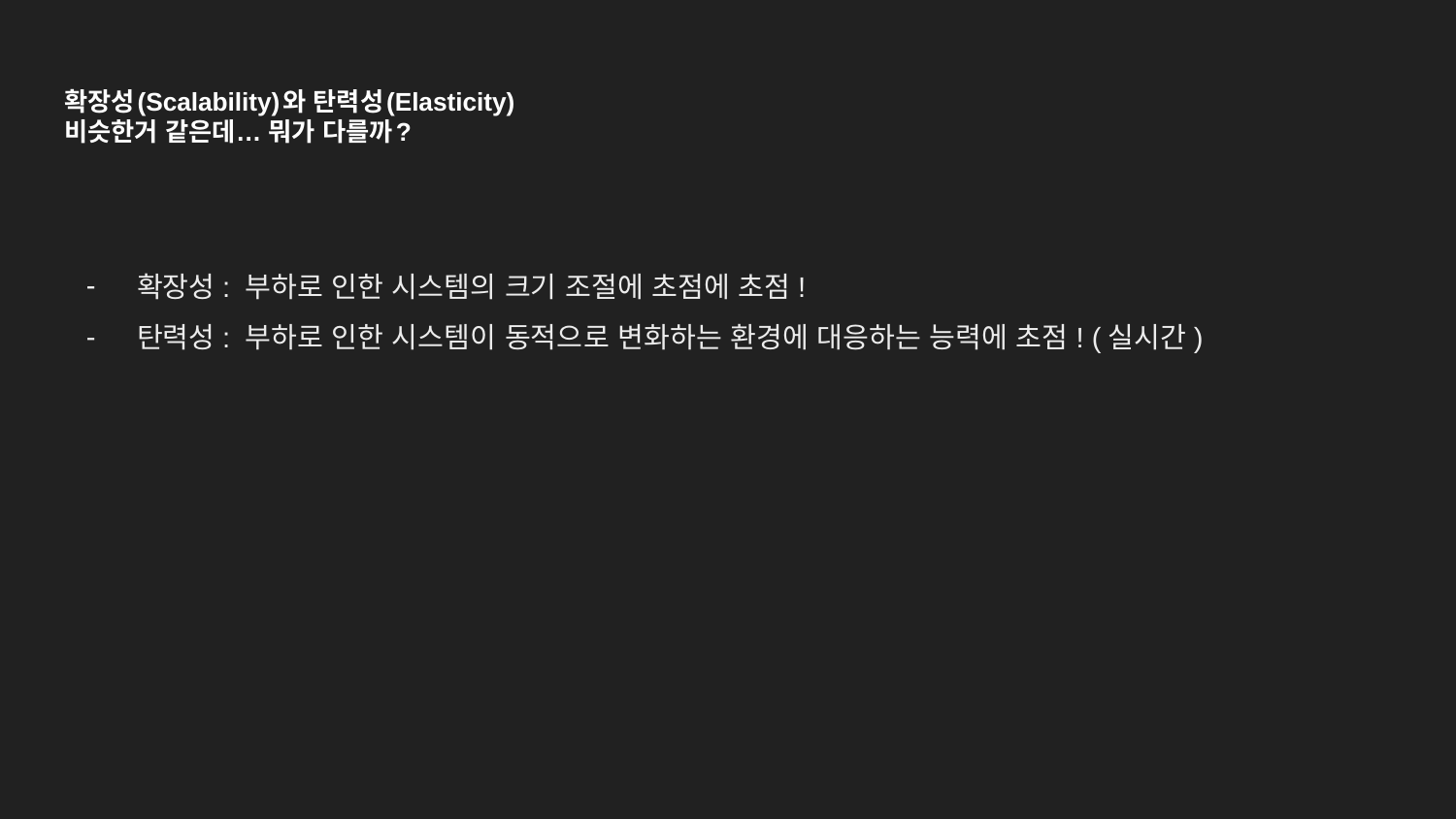

# 확장성(Scalability)와 탄력성(Elasticity)
비슷한거 같은데… 뭐가 다를까?
확장성: 부하로 인한 시스템의 크기 조절에 초점에 초점!
탄력성: 부하로 인한 시스템이 동적으로 변화하는 환경에 대응하는 능력에 초점! (실시간)